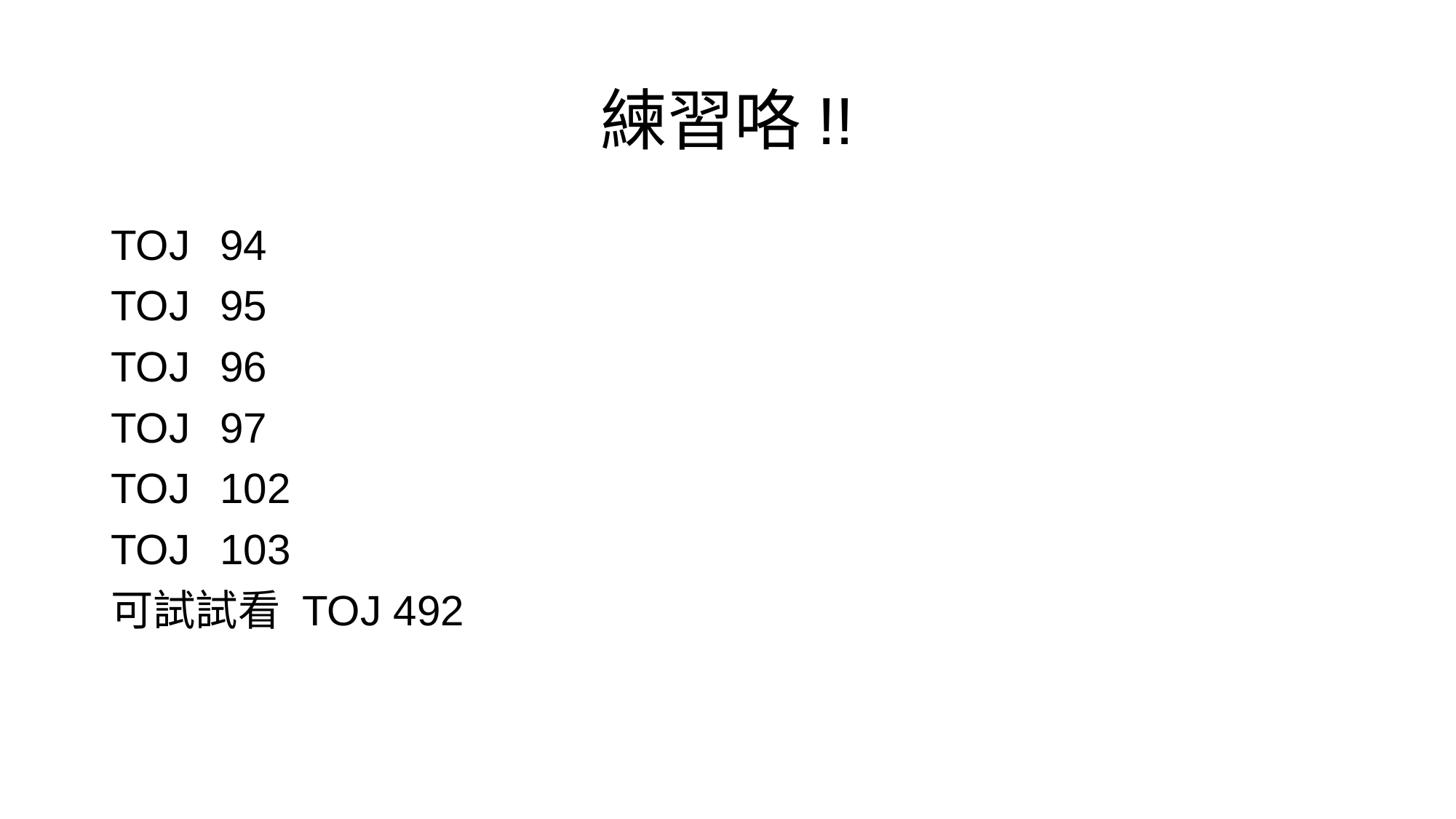

# 練習咯!!
TOJ	94
TOJ	95
TOJ	96
TOJ	97
TOJ	102
TOJ	103
可試試看 TOJ 492